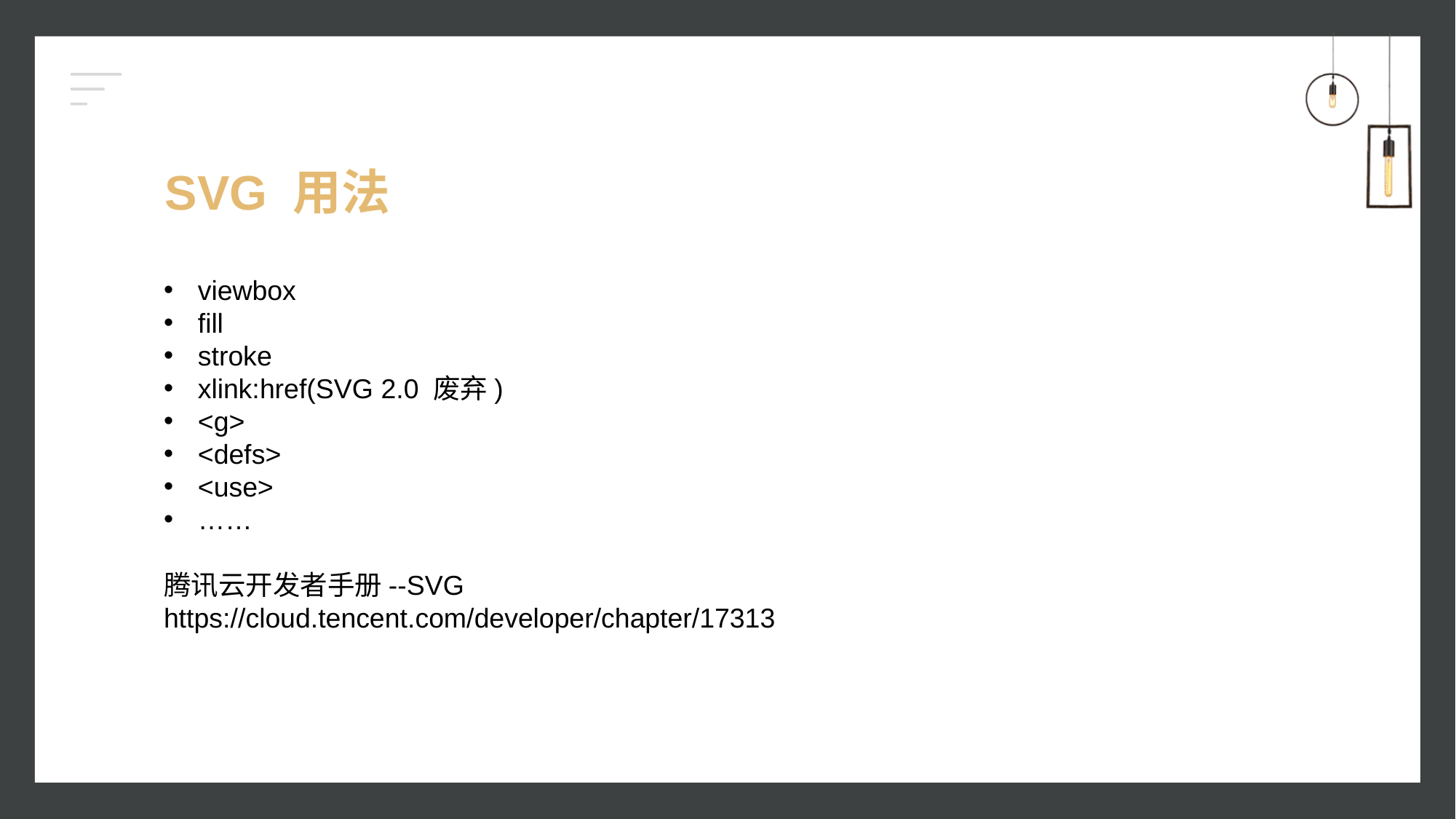

# SVG 用法
viewbox
fill
stroke
xlink:href(SVG 2.0 废弃)
<g>
<defs>
<use>
……

腾讯云开发者手册--SVG
https://cloud.tencent.com/developer/chapter/17313